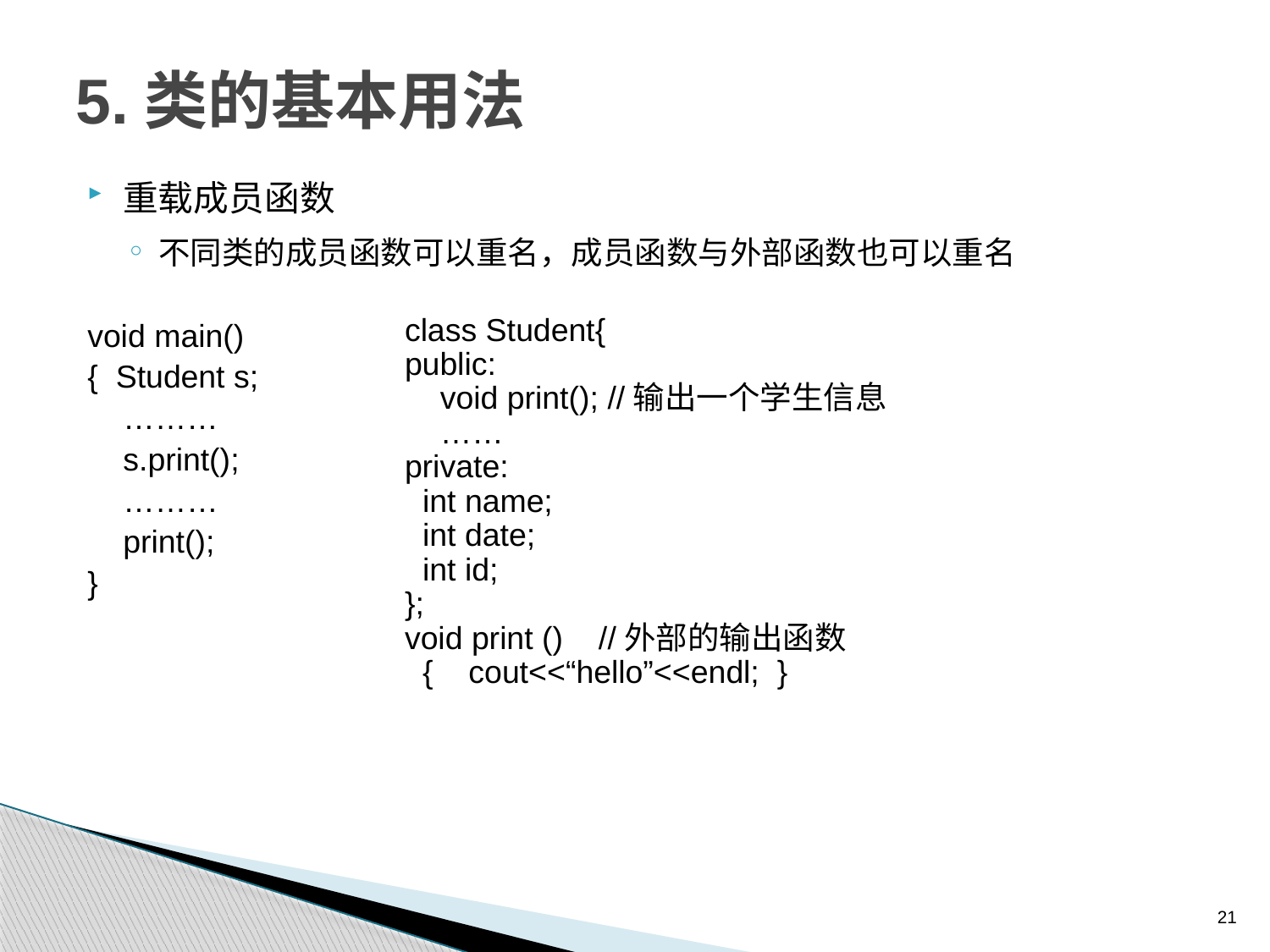

# 5.类的基本用法
重载成员函数
不同类的成员函数可以重名，成员函数与外部函数也可以重名

void main()
{  Student s;
	………
	s.print();
	………
	print();
}

class Student{
public:
	void print(); //输出一个学生信息
	……
private:
  int name;
  int date;
  int id;
};
void print ()    //外部的输出函数
  {    cout<<“hello”<<endl;  }
21